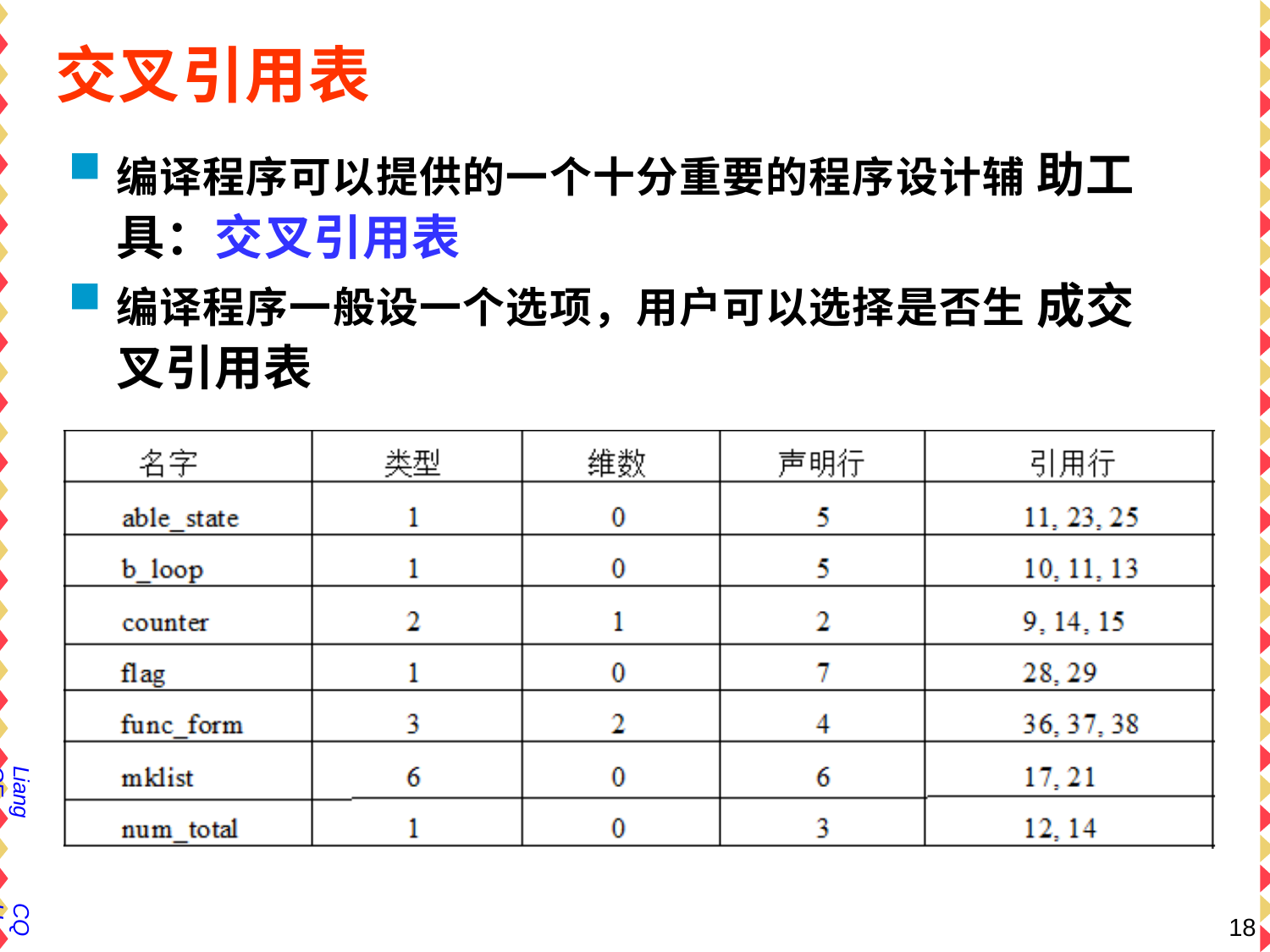

# 交叉引用表
编译程序可以提供的一个十分重要的程序设计辅 助工具：交叉引用表
编译程序一般设一个选项，用户可以选择是否生 成交叉引用表

Liang GE
CQU
18